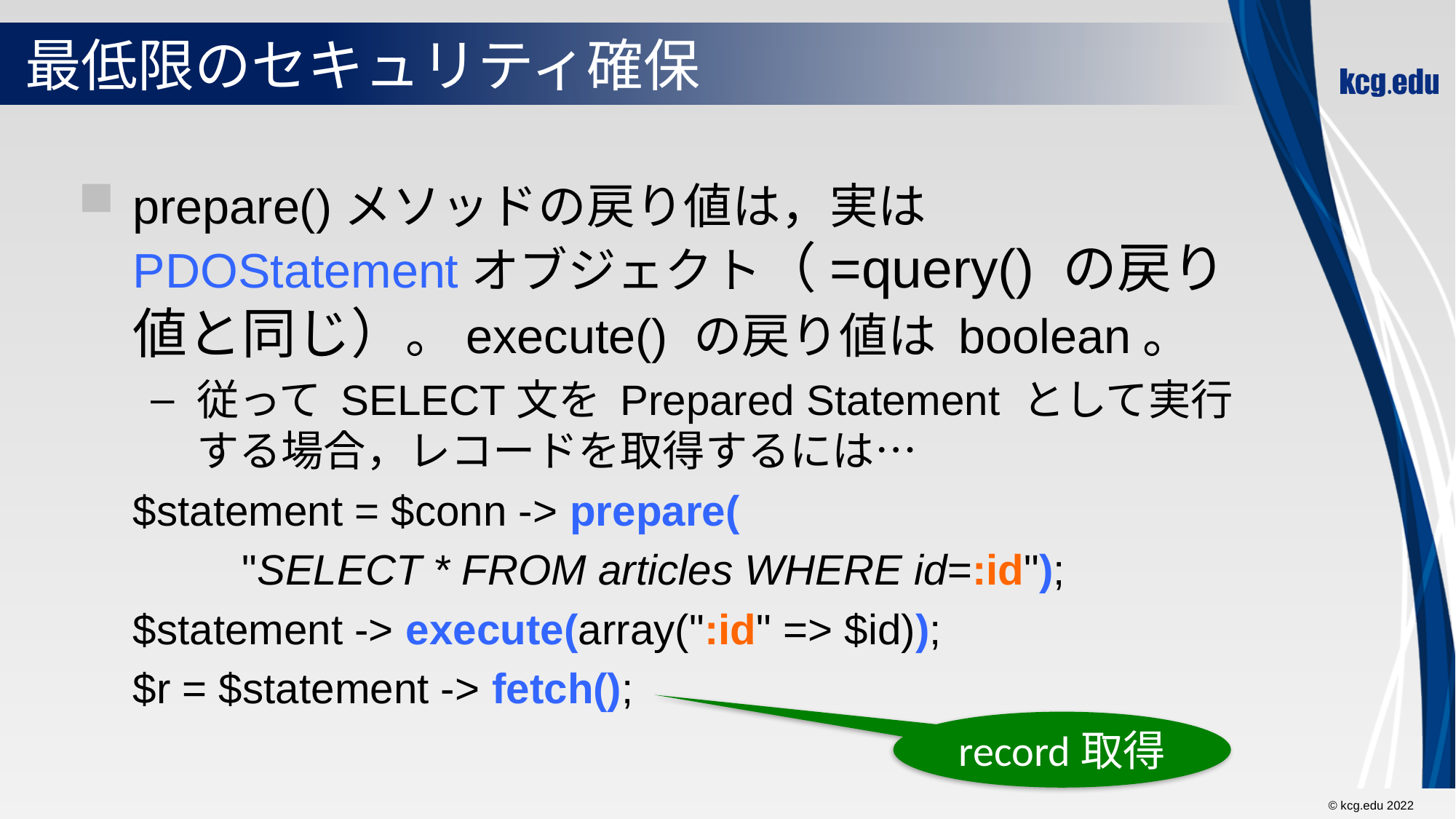

# 最低限のセキュリティ確保
prepare()メソッドの戻り値は，実はPDOStatementオブジェクト（=query() の戻り値と同じ）。execute() の戻り値は boolean。
従って SELECT文を Prepared Statement として実行する場合，レコードを取得するには…
$statement = $conn -> prepare(
	"SELECT * FROM articles WHERE id=:id");
$statement -> execute(array(":id" => $id));
$r = $statement -> fetch();
record取得